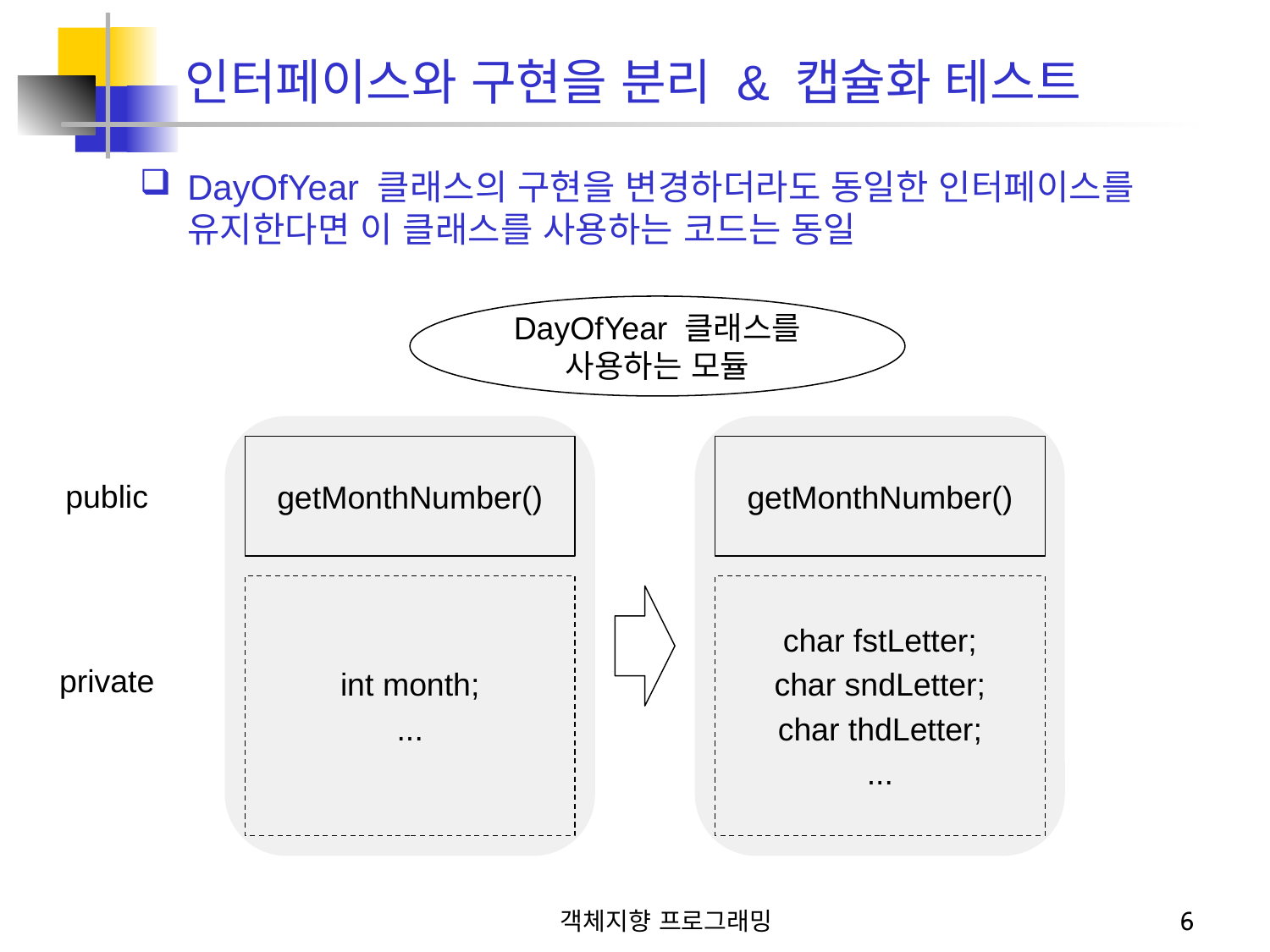

인터페이스와 구현을 분리 & 캡슐화 테스트
DayOfYear 클래스의 구현을 변경하더라도 동일한 인터페이스를 유지한다면 이 클래스를 사용하는 코드는 동일

DayOfYear 클래스를 사용하는 모듈

getMonthNumber()
getMonthNumber()
public
int month;
...
char fstLetter;
char sndLetter;
char thdLetter;
...

private
객체지향 프로그래밍
6